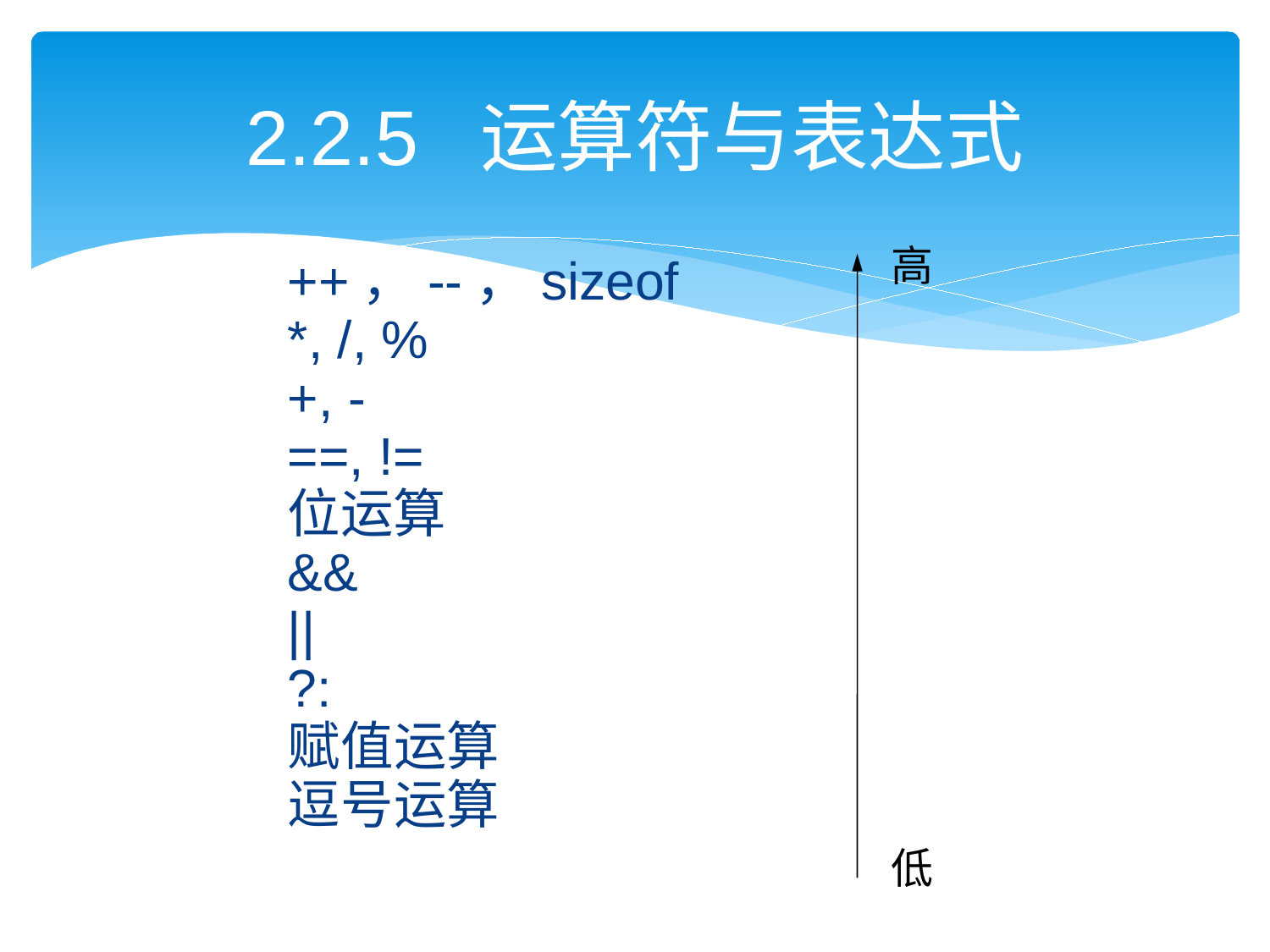

# 2.2.5  运算符与表达式
高

++，--，sizeof
*, /, %
+, -
==, !=
位运算
&&
||
?:
赋值运算
逗号运算
低